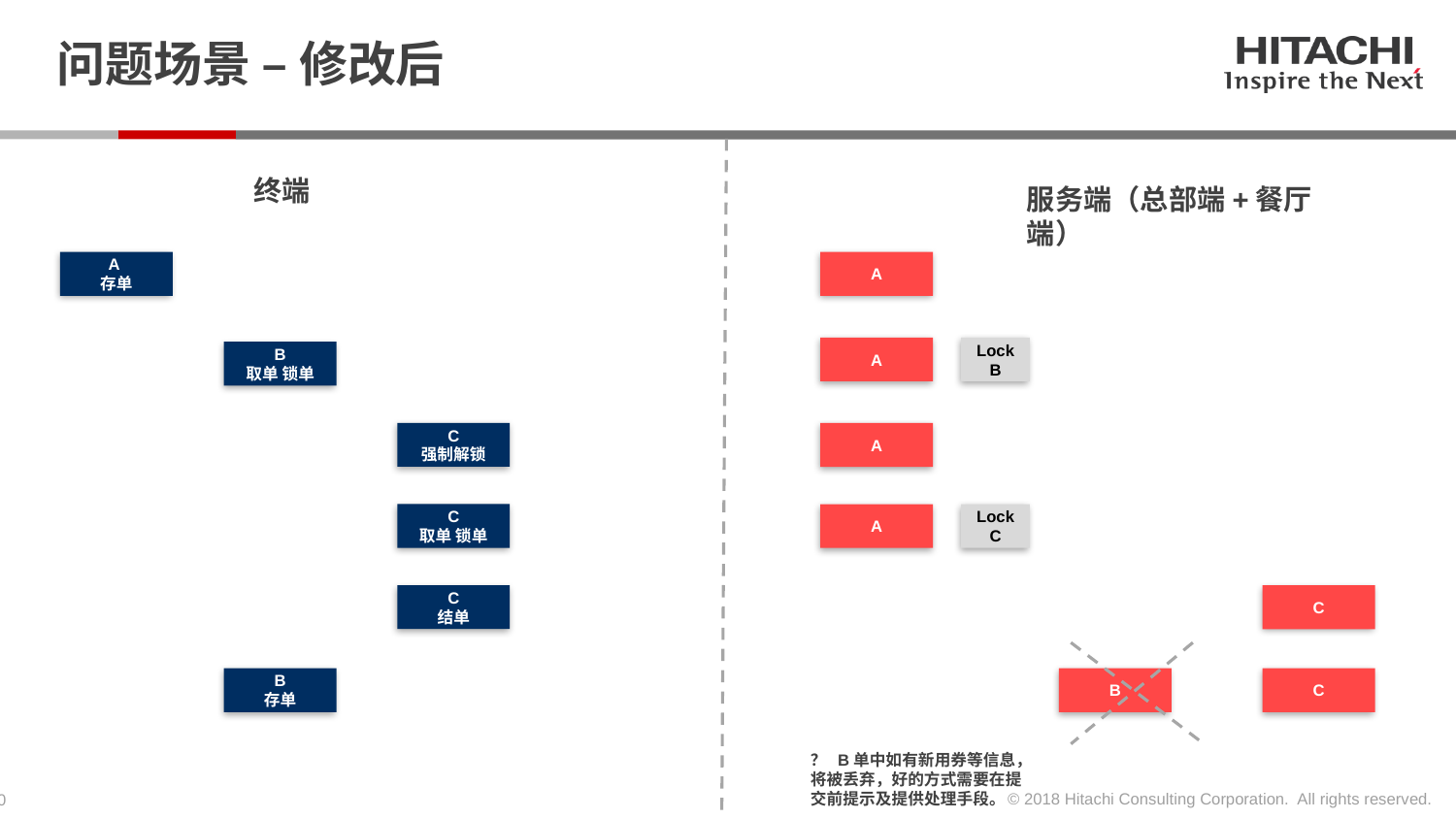

# 问题场景 – 修改后
终端
服务端（总部端+餐厅端）
A
存单
A
Lock B
A
B
取单 锁单
C
强制解锁
A
C
取单 锁单
Lock C
A
C
结单
C
B
B
存单
C
？  B单中如有新用券等信息，将被丢弃，好的方式需要在提交前提示及提供处理手段。